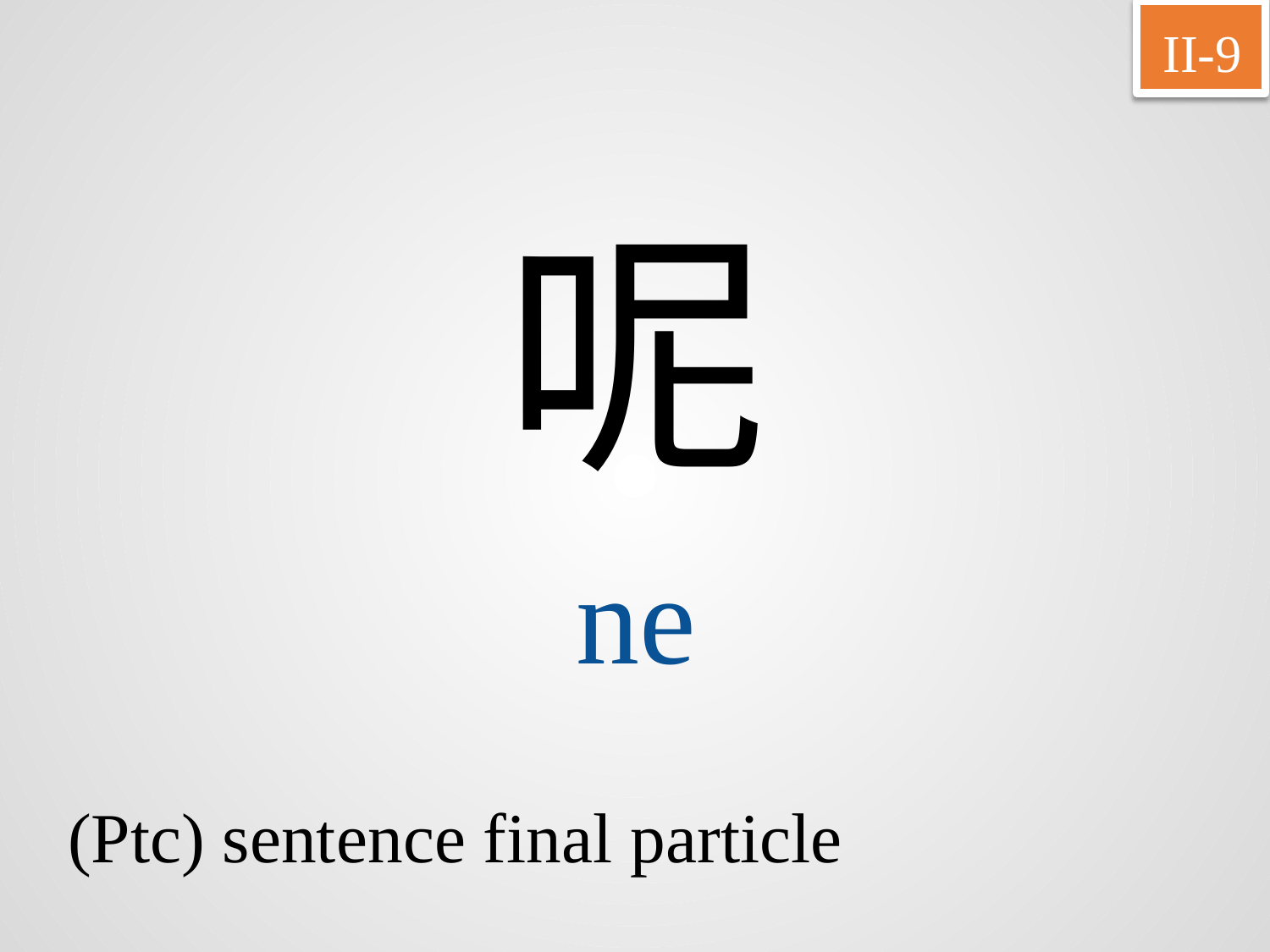

II-9

呢
ne
(Ptc) sentence final particle